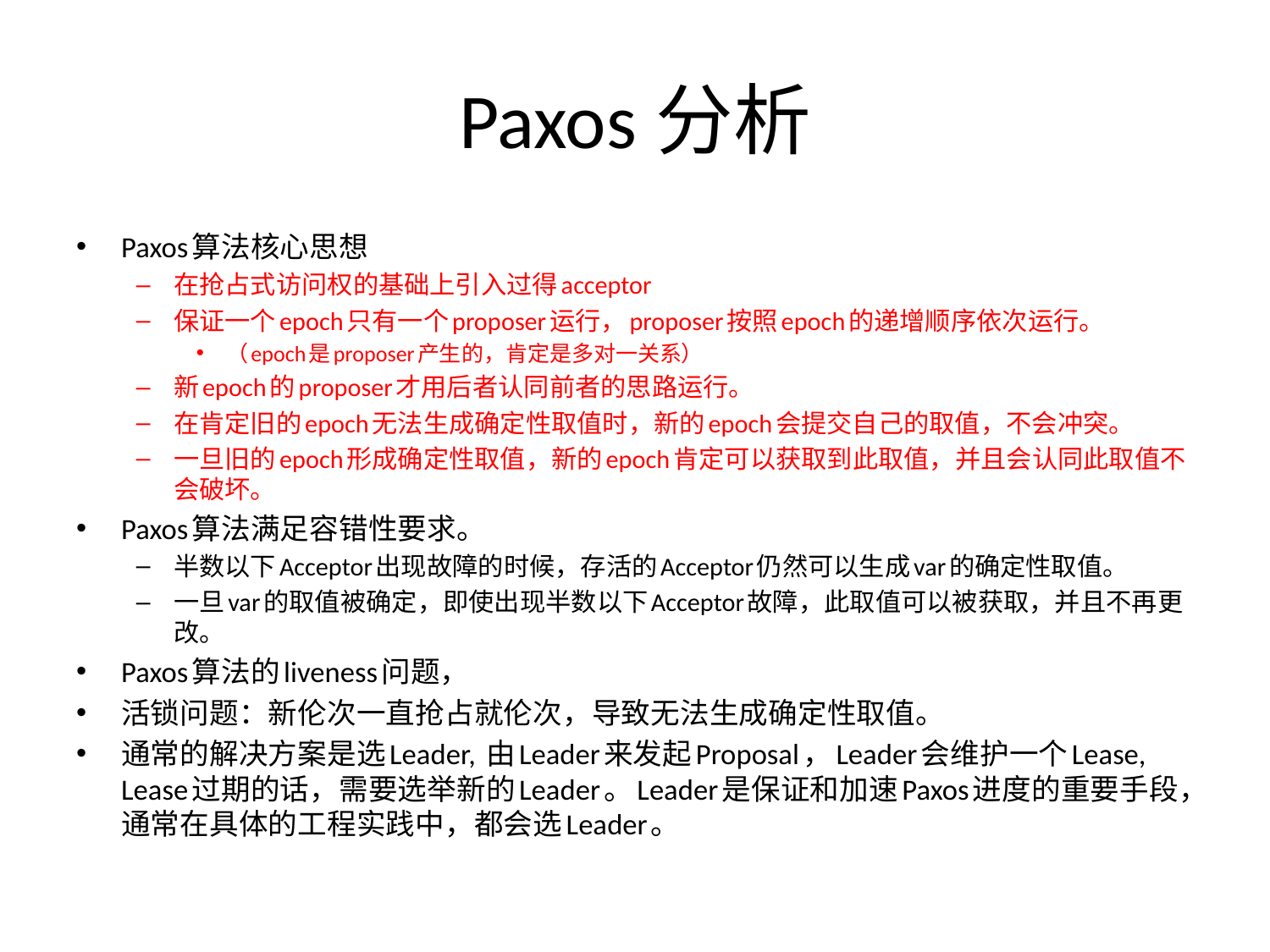

# Paxos分析
Paxos算法核心思想
在抢占式访问权的基础上引入过得acceptor
保证一个epoch只有一个proposer运行，proposer按照epoch的递增顺序依次运行。
（epoch是proposer产生的，肯定是多对一关系）
新epoch的proposer才用后者认同前者的思路运行。
在肯定旧的epoch无法生成确定性取值时，新的epoch会提交自己的取值，不会冲突。
一旦旧的epoch形成确定性取值，新的epoch肯定可以获取到此取值，并且会认同此取值不会破坏。
Paxos算法满足容错性要求。
半数以下Acceptor出现故障的时候，存活的Acceptor仍然可以生成var的确定性取值。
一旦var的取值被确定，即使出现半数以下Acceptor故障，此取值可以被获取，并且不再更改。
Paxos算法的liveness问题，
活锁问题：新伦次一直抢占就伦次，导致无法生成确定性取值。
通常的解决方案是选Leader, 由Leader来发起Proposal，Leader会维护一个Lease, Lease过期的话，需要选举新的Leader。Leader是保证和加速Paxos进度的重要手段，通常在具体的工程实践中，都会选Leader。